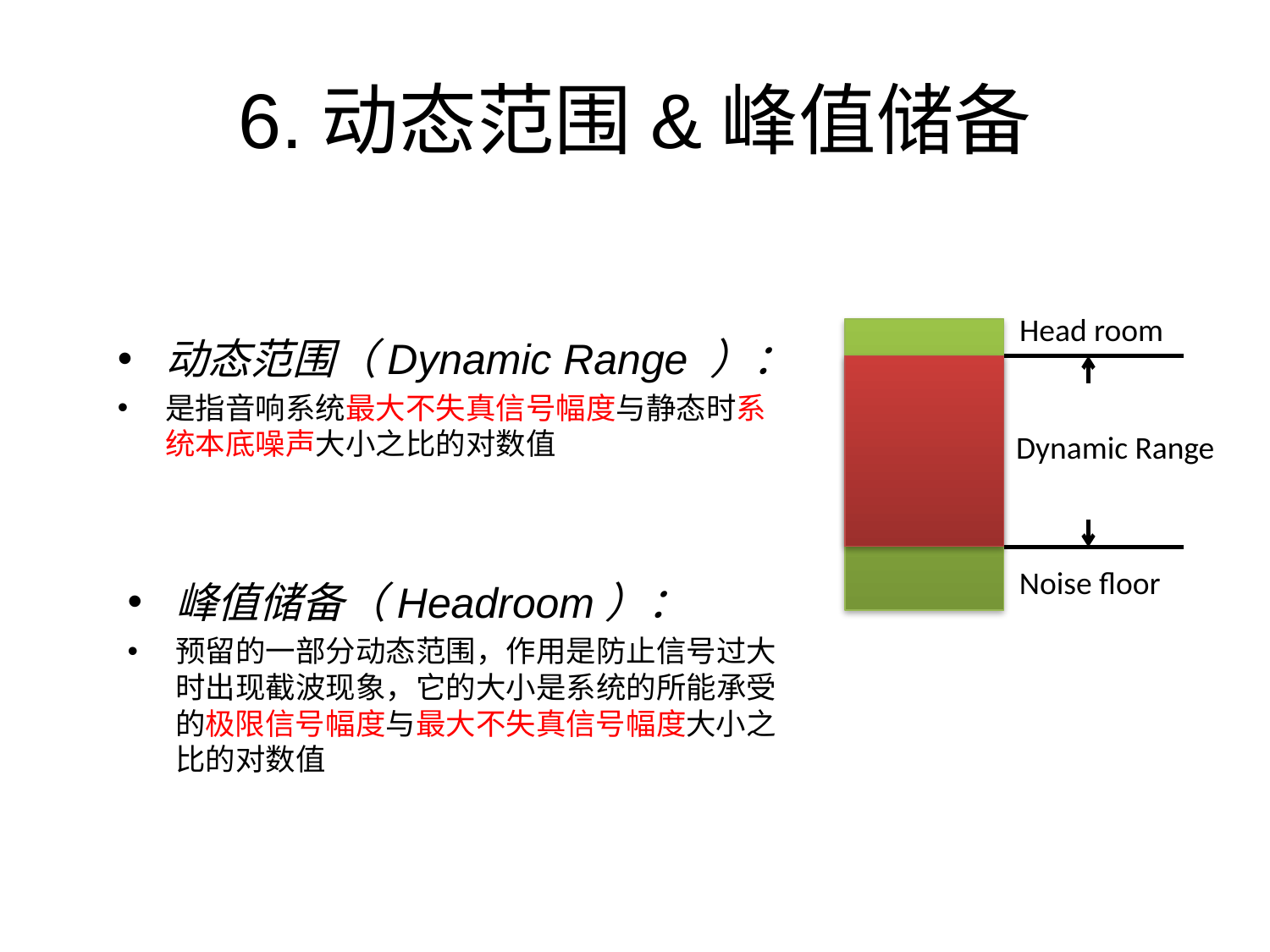

# 6.动态范围&峰值储备
Head room

动态范围（Dynamic Range ）：
是指音响系统最大不失真信号幅度与静态时系统本底噪声大小之比的对数值

Dynamic Range

峰值储备（Headroom）：
预留的一部分动态范围，作用是防止信号过大时出现截波现象，它的大小是系统的所能承受的极限信号幅度与最大不失真信号幅度大小之比的对数值

Noise floor